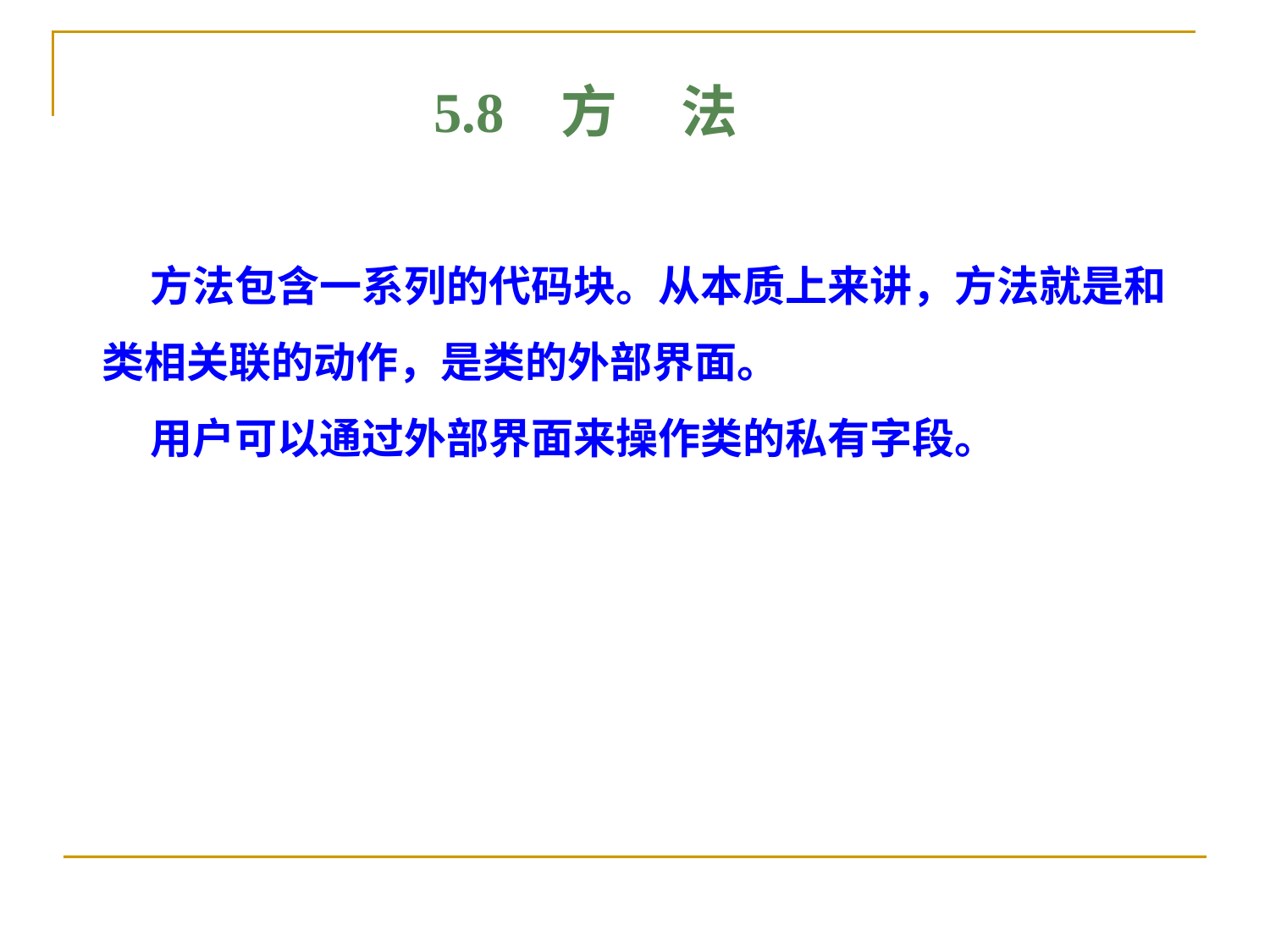

5.8   方     法
    方法包含一系列的代码块。从本质上来讲，方法就是和类相关联的动作，是类的外部界面。
    用户可以通过外部界面来操作类的私有字段。